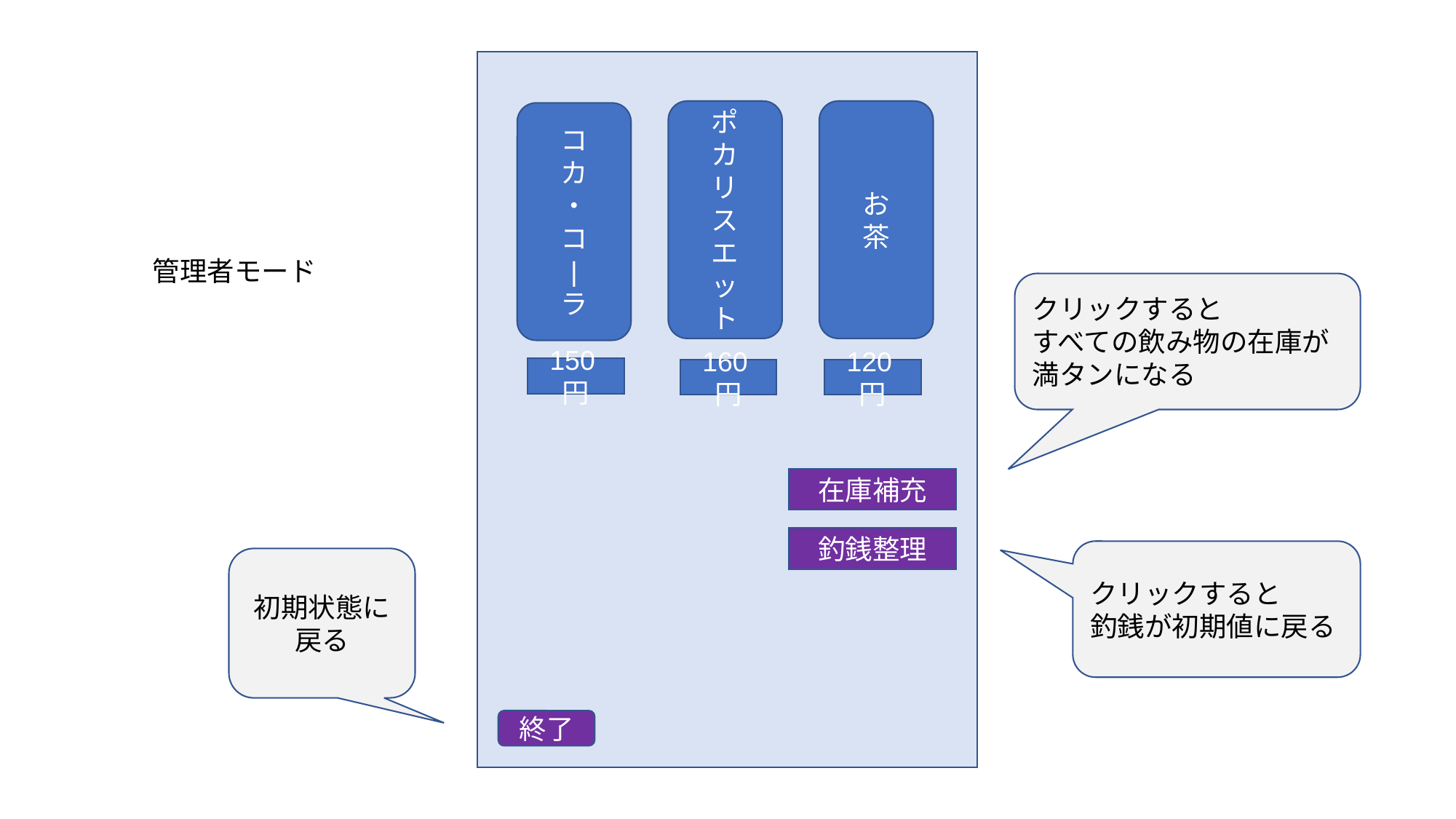

お
茶
ポ
カ
リ
ス
エ
ッ
ト
コ
カ
・
コ
|
ラ
150円
160円
120円
在庫補充
終了
釣銭整理
管理者モード
クリックすると
すべての飲み物の在庫が
満タンになる
クリックすると
釣銭が初期値に戻る
初期状態に戻る